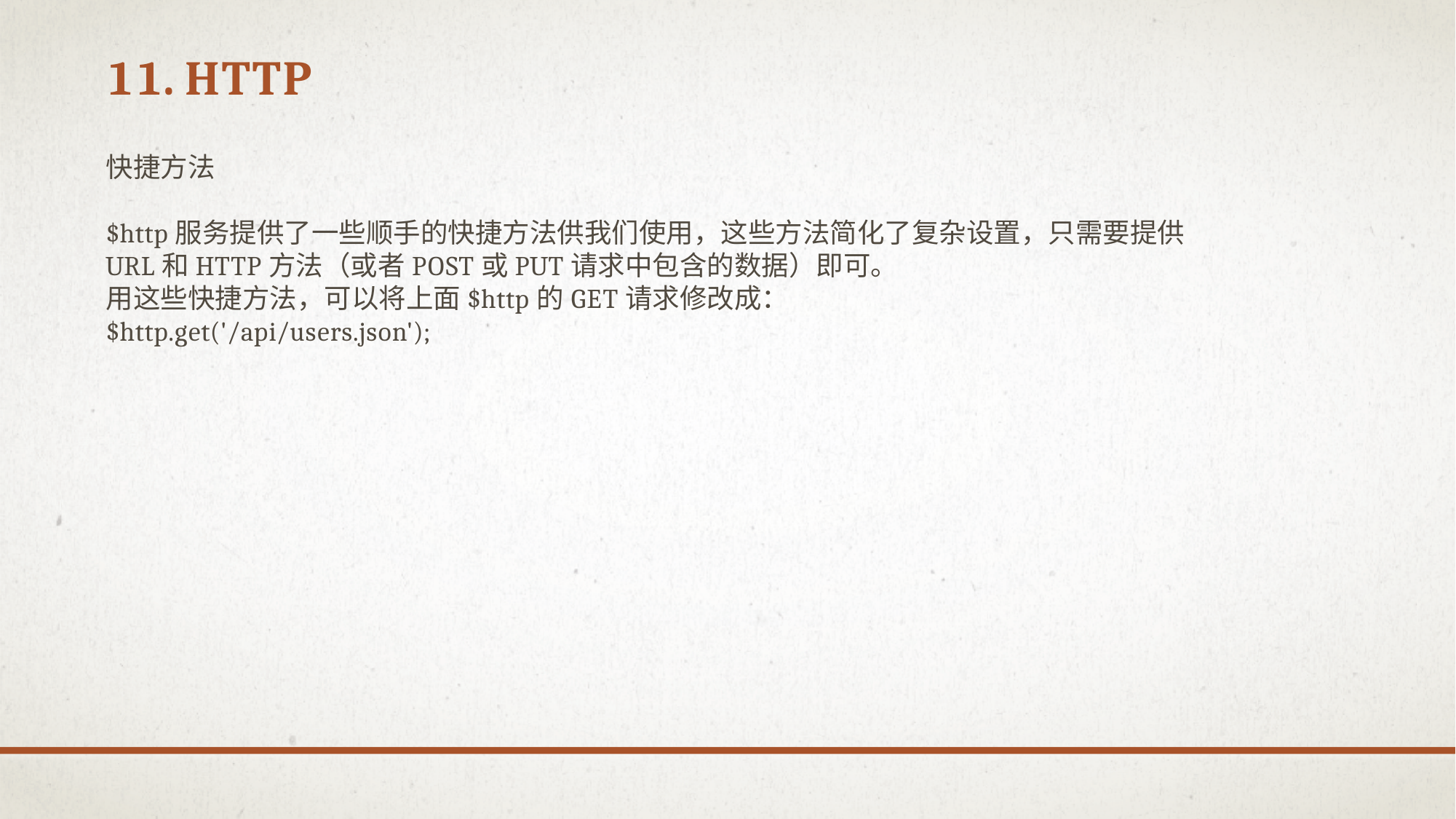

# 11. http

快捷方法
$http服务提供了一些顺手的快捷方法供我们使用，这些方法简化了复杂设置，只需要提供
URL和HTTP方法（或者POST或PUT请求中包含的数据）即可。
用这些快捷方法，可以将上面$http的GET请求修改成：
$http.get('/api/users.json');